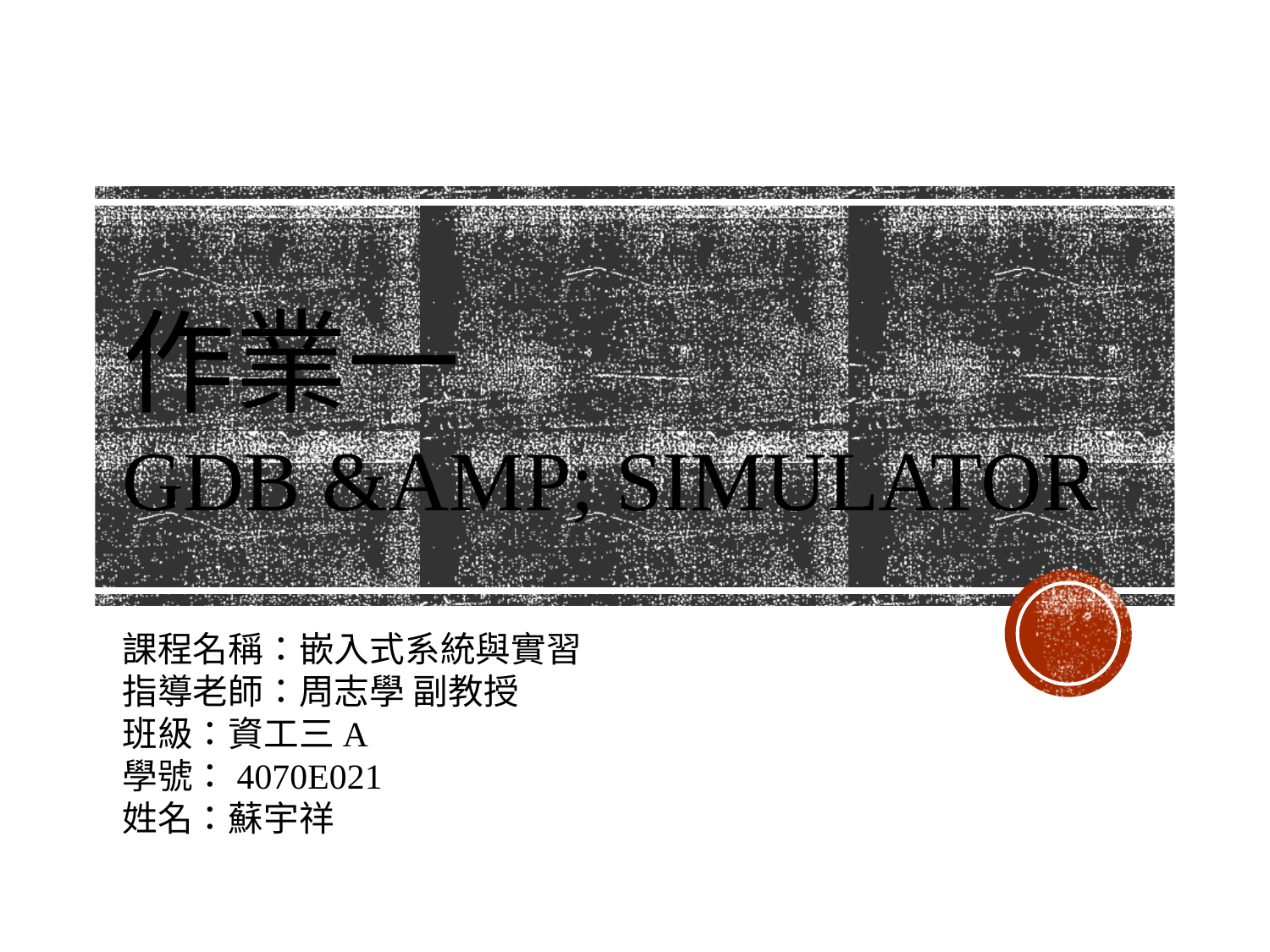

# 作業一 GDB &amp; Simulator
課程名稱：嵌入式系統與實習
指導老師：周志學 副教授
班級：資工三A
學號：4070E021
姓名：蘇宇祥